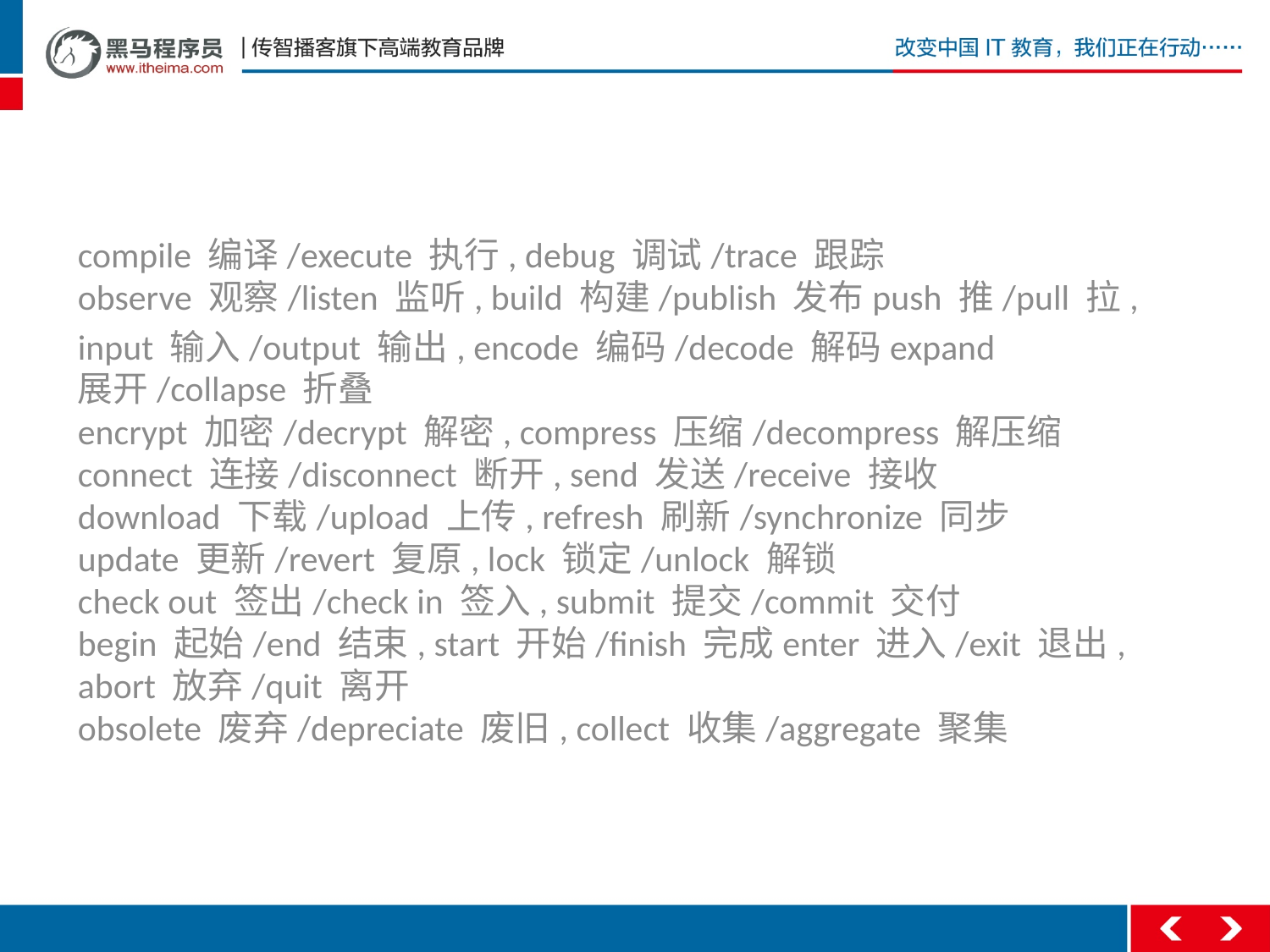

#
compile 编译/execute 执行, debug 调试/trace 跟踪
observe 观察/listen 监听, build 构建/publish 发布push 推/pull 拉,
input 输入/output 输出, encode 编码/decode 解码expand 展开/collapse 折叠
encrypt 加密/decrypt 解密, compress 压缩/decompress 解压缩
connect 连接/disconnect 断开, send 发送/receive 接收
download 下载/upload 上传, refresh 刷新/synchronize 同步
update 更新/revert 复原, lock 锁定/unlock 解锁
check out 签出/check in 签入, submit 提交/commit 交付
begin 起始/end 结束, start 开始/finish 完成enter 进入/exit 退出, abort 放弃/quit 离开
obsolete 废弃/depreciate 废旧, collect 收集/aggregate 聚集